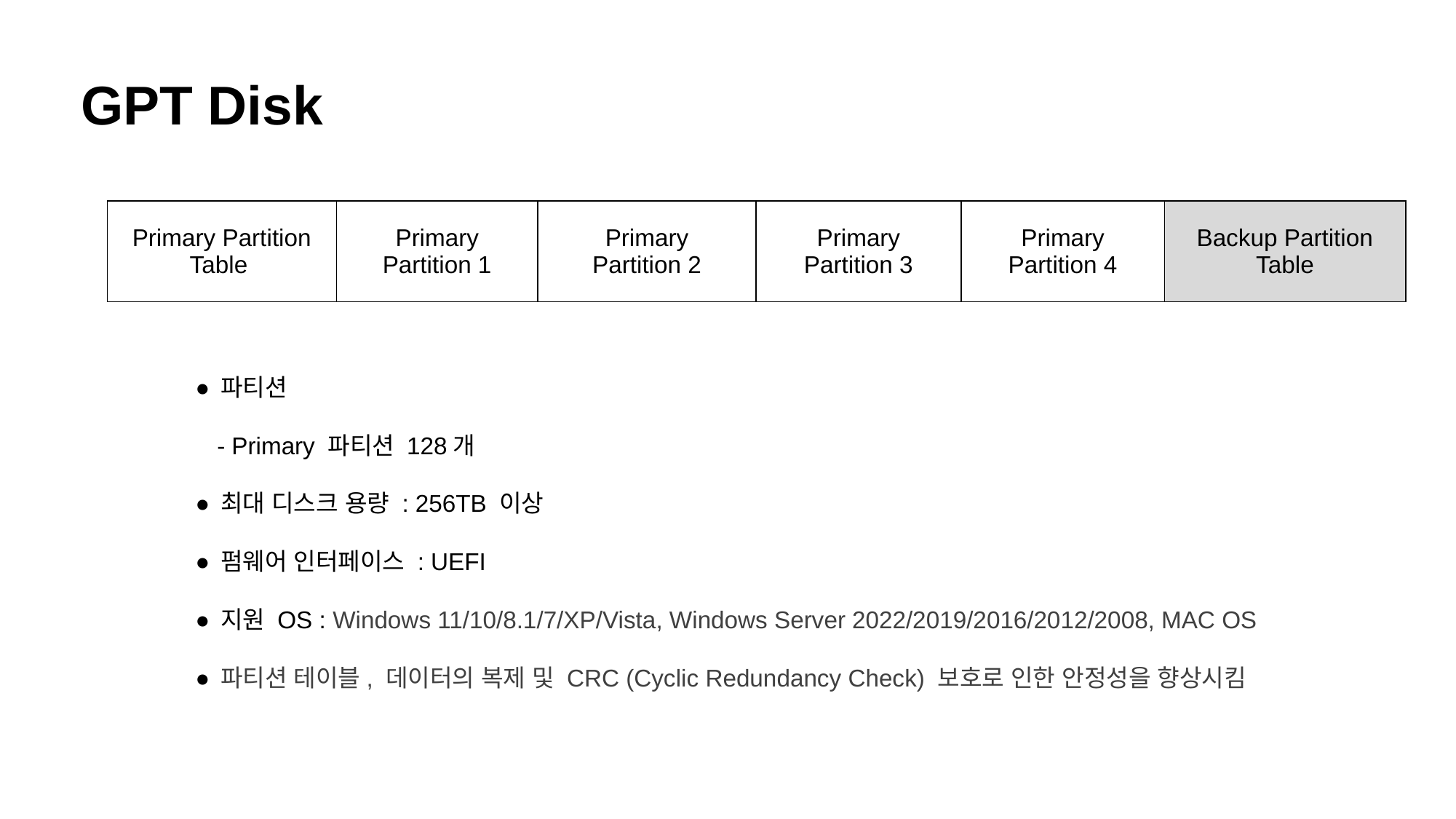

GPT Disk
| Primary Partition Table | Primary Partition 1 | Primary Partition 2 | Primary Partition 3 | Primary Partition 4 | Backup Partition Table |
| --- | --- | --- | --- | --- | --- |
⦁ 파티션
   - Primary 파티션 128개
⦁ 최대 디스크 용량 : 256TB 이상
⦁ 펌웨어 인터페이스 : UEFI
⦁ 지원 OS : Windows 11/10/8.1/7/XP/Vista, Windows Server 2022/2019/2016/2012/2008, MAC OS
⦁ 파티션 테이블, 데이터의 복제 및 CRC (Cyclic Redundancy Check) 보호로 인한 안정성을 향상시킴